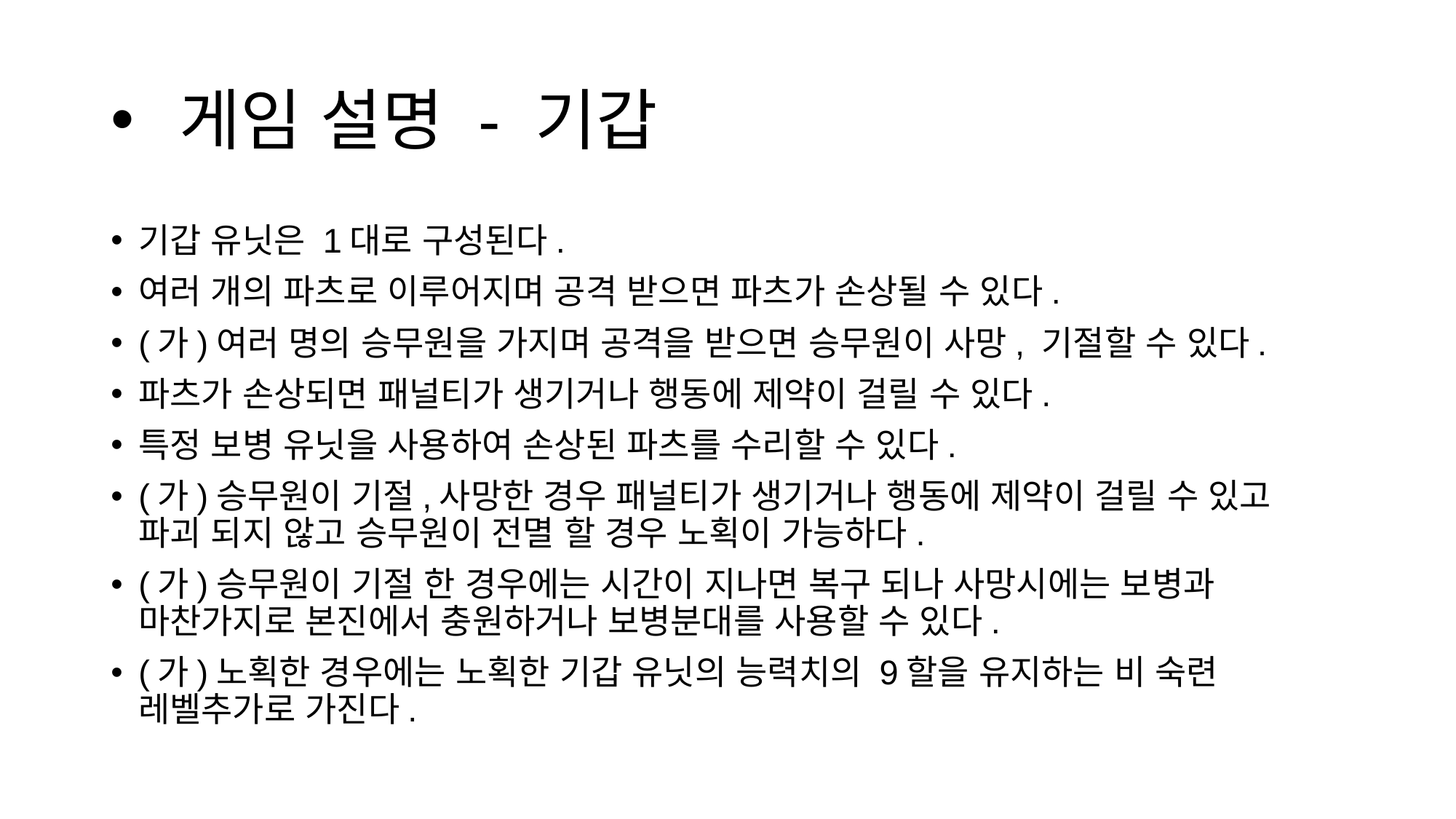

# 게임 설명 - 기갑
기갑 유닛은 1대로 구성된다.
여러 개의 파츠로 이루어지며 공격 받으면 파츠가 손상될 수 있다.
(가)여러 명의 승무원을 가지며 공격을 받으면 승무원이 사망, 기절할 수 있다.
파츠가 손상되면 패널티가 생기거나 행동에 제약이 걸릴 수 있다.
특정 보병 유닛을 사용하여 손상된 파츠를 수리할 수 있다.
(가)승무원이 기절,사망한 경우 패널티가 생기거나 행동에 제약이 걸릴 수 있고 파괴 되지 않고 승무원이 전멸 할 경우 노획이 가능하다.
(가)승무원이 기절 한 경우에는 시간이 지나면 복구 되나 사망시에는 보병과 마찬가지로 본진에서 충원하거나 보병분대를 사용할 수 있다.
(가)노획한 경우에는 노획한 기갑 유닛의 능력치의 9할을 유지하는 비 숙련 레벨추가로 가진다.